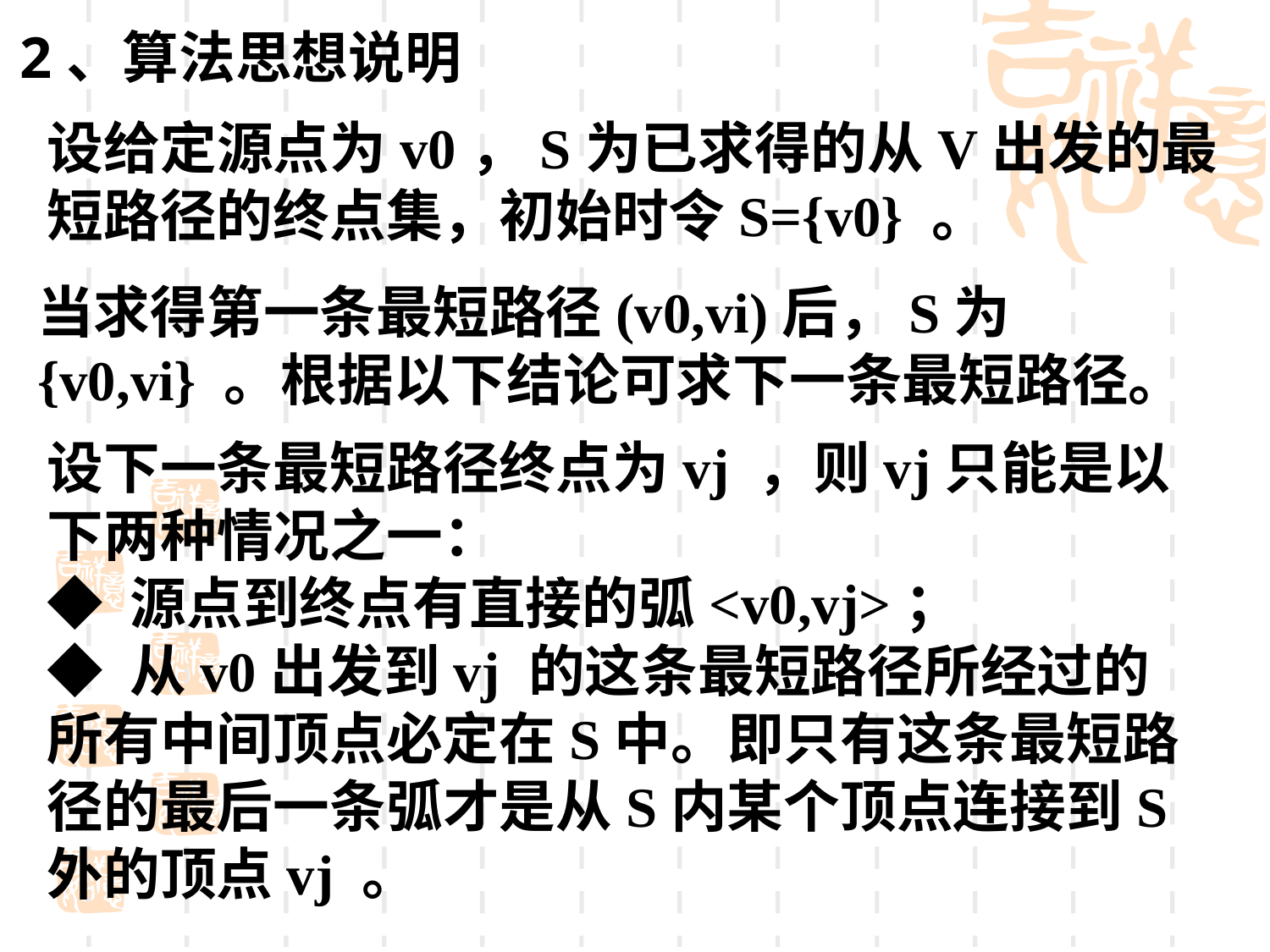

2、算法思想说明
设给定源点为v0，S为已求得的从V出发的最短路径的终点集，初始时令S={v0} 。
当求得第一条最短路径(v0,vi)后，S为{v0,vi} 。根据以下结论可求下一条最短路径。
设下一条最短路径终点为vj ，则vj只能是以下两种情况之一：
◆ 源点到终点有直接的弧<v0,vj>；
◆ 从v0出发到vj 的这条最短路径所经过的所有中间顶点必定在S中。即只有这条最短路径的最后一条弧才是从S内某个顶点连接到S外的顶点vj 。